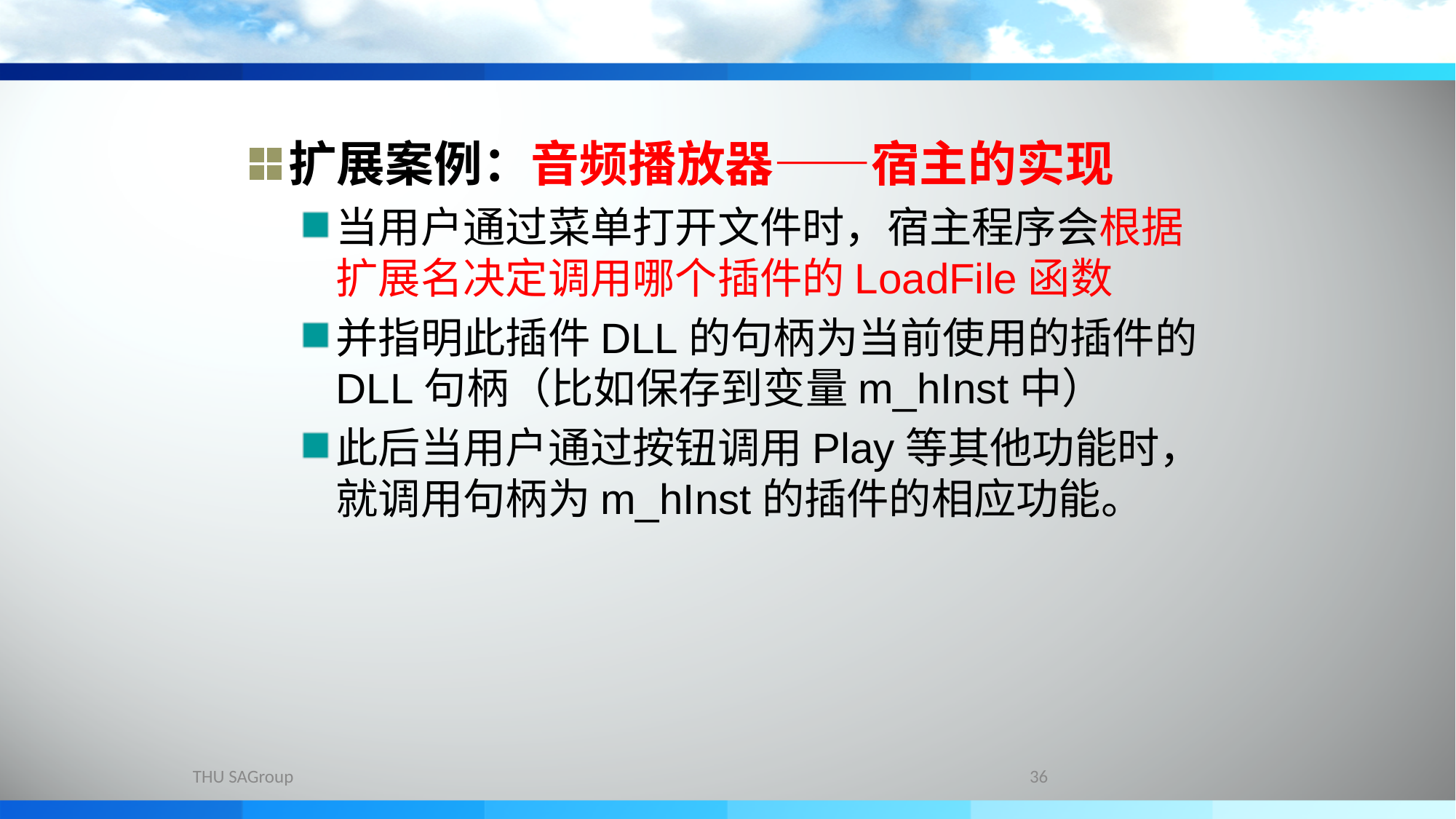

扩展案例：音频播放器——宿主的实现
当用户通过菜单打开文件时，宿主程序会根据扩展名决定调用哪个插件的LoadFile函数
并指明此插件DLL的句柄为当前使用的插件的DLL句柄（比如保存到变量m_hInst中）
此后当用户通过按钮调用Play等其他功能时，就调用句柄为m_hInst的插件的相应功能。
THU SAGroup
36